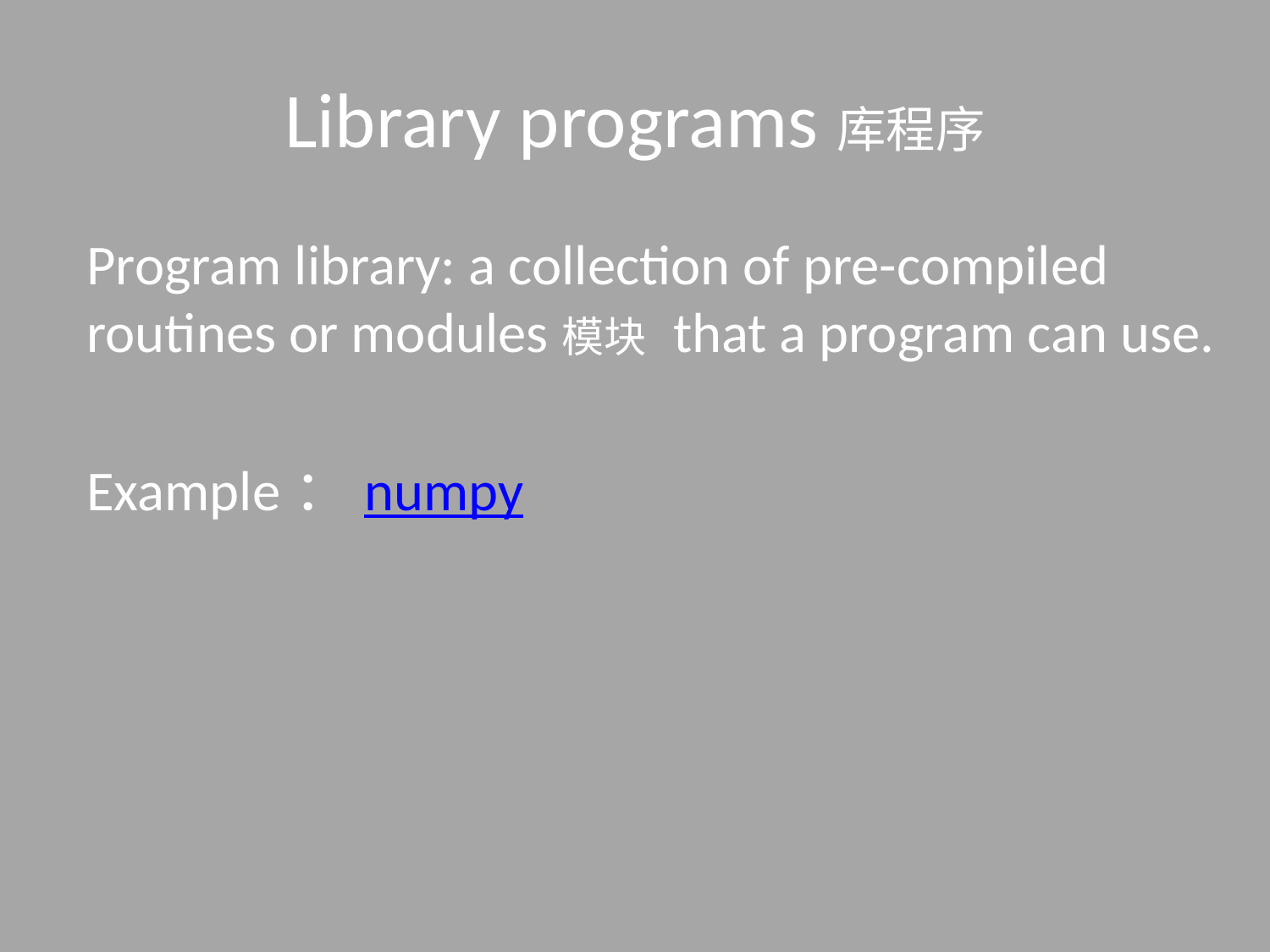

# Library programs库程序
Program library: a collection of pre-compiled routines or modules模块 that a program can use.

Example：numpy